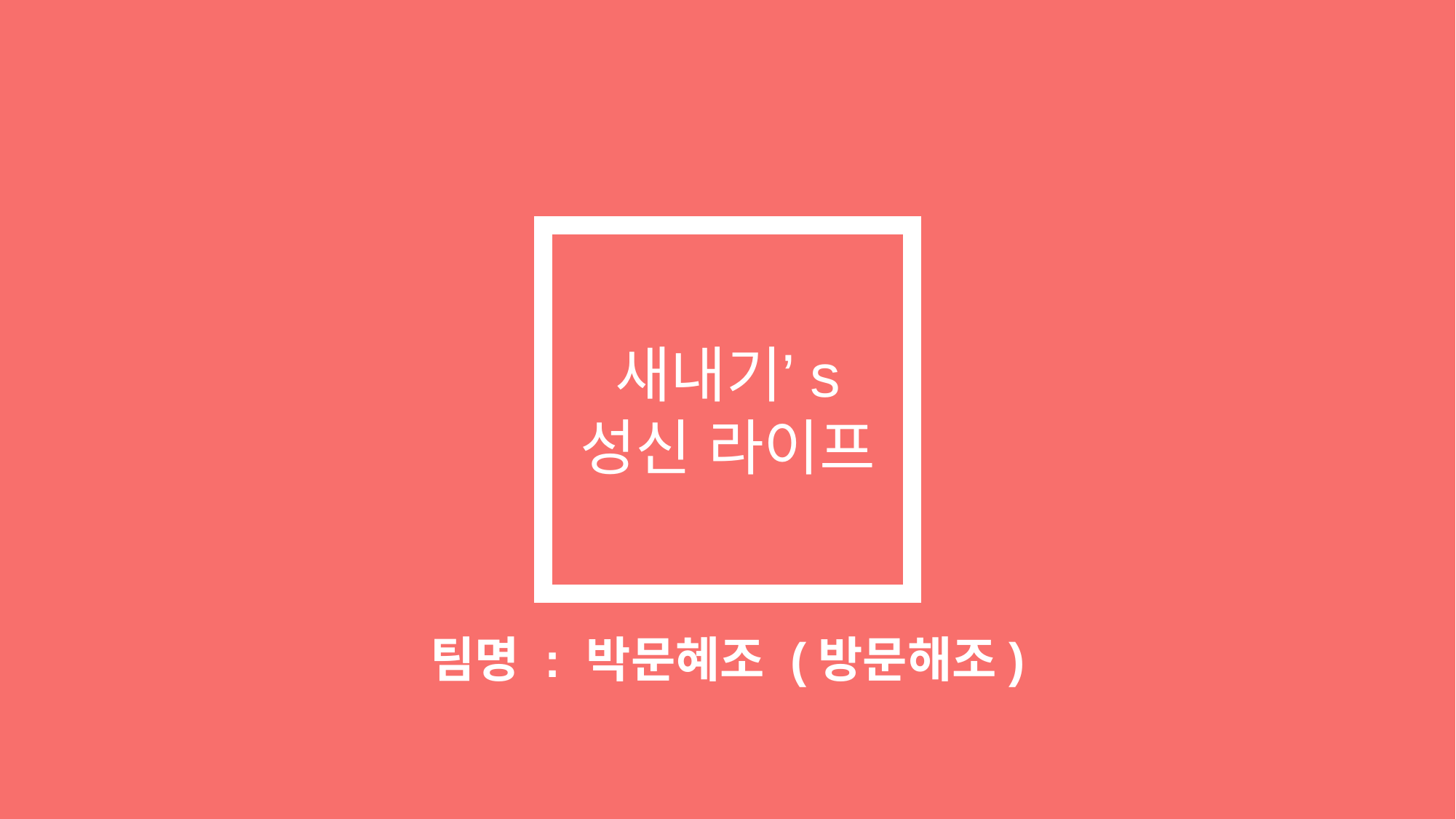

새내기’s 성신 라이프
팀명 : 박문혜조 (방문해조)